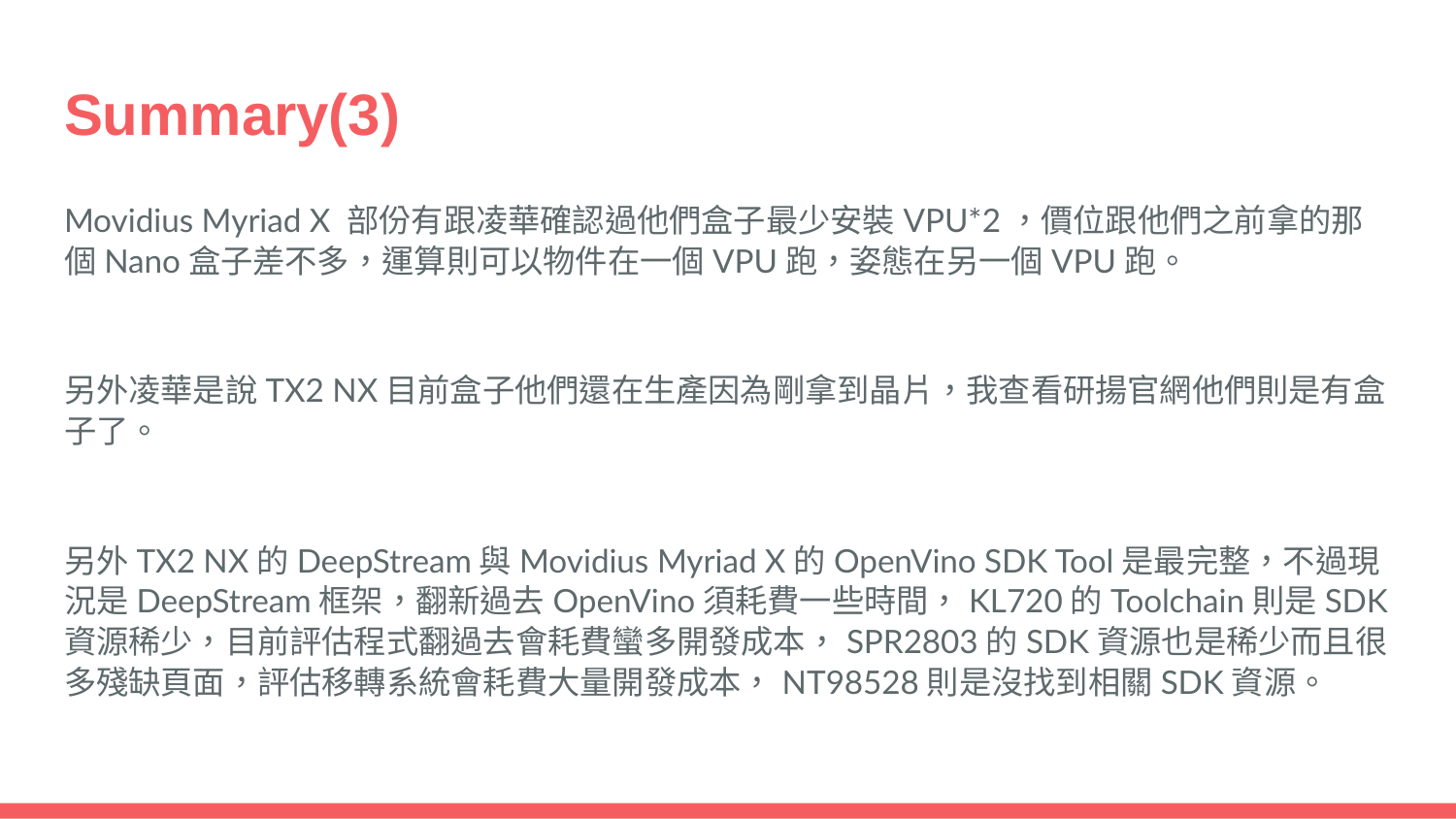

# Summary(3)
Movidius Myriad X 部份有跟凌華確認過他們盒子最少安裝VPU*2，價位跟他們之前拿的那個Nano盒子差不多，運算則可以物件在一個VPU跑，姿態在另一個VPU跑。

另外凌華是說TX2 NX目前盒子他們還在生產因為剛拿到晶片，我查看研揚官網他們則是有盒子了。

另外TX2 NX的DeepStream與Movidius Myriad X的OpenVino SDK Tool是最完整，不過現況是DeepStream框架，翻新過去OpenVino須耗費一些時間，KL720的Toolchain則是SDK資源稀少，目前評估程式翻過去會耗費蠻多開發成本，SPR2803的SDK資源也是稀少而且很多殘缺頁面，評估移轉系統會耗費大量開發成本，NT98528則是沒找到相關SDK資源。